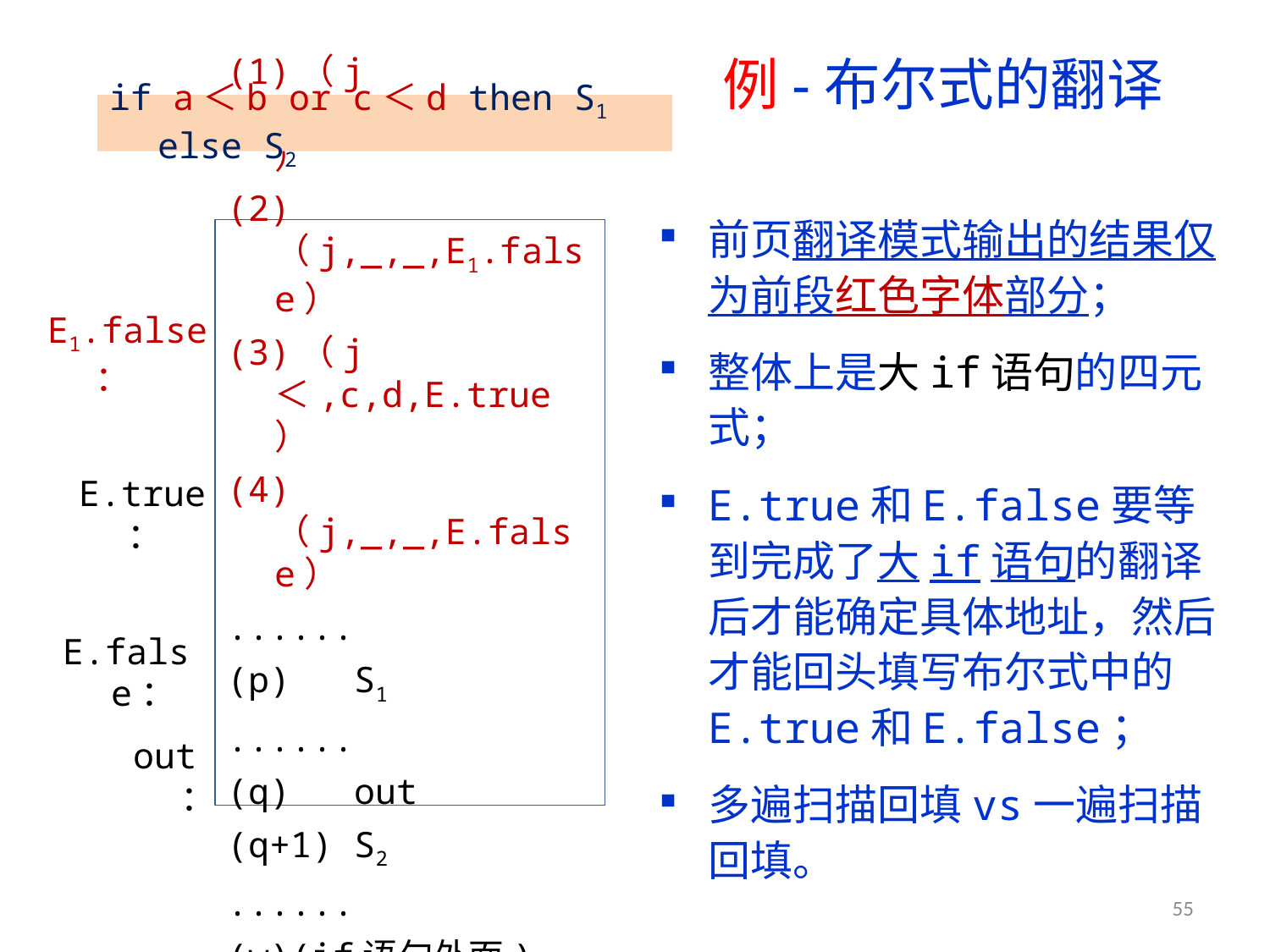

# 例-布尔式的翻译
if a＜b or c＜d then S1 else S2
前页翻译模式输出的结果仅为前段红色字体部分；
整体上是大if语句的四元式；
E.true和E.false要等到完成了大if语句的翻译后才能确定具体地址，然后才能回头填写布尔式中的E.true和E.false；
多遍扫描回填vs一遍扫描回填。

(1)（j＜,a,b,E.true）
(2)（j,_,_,E1.false）
(3)（j＜,c,d,E.true）
(4)（j,_,_,E.false）
......
(p)   S1
......
(q)   out
(q+1) S2
......
(w)(if语句外面)
E1.false：
E.true：
E.false：
out：
55